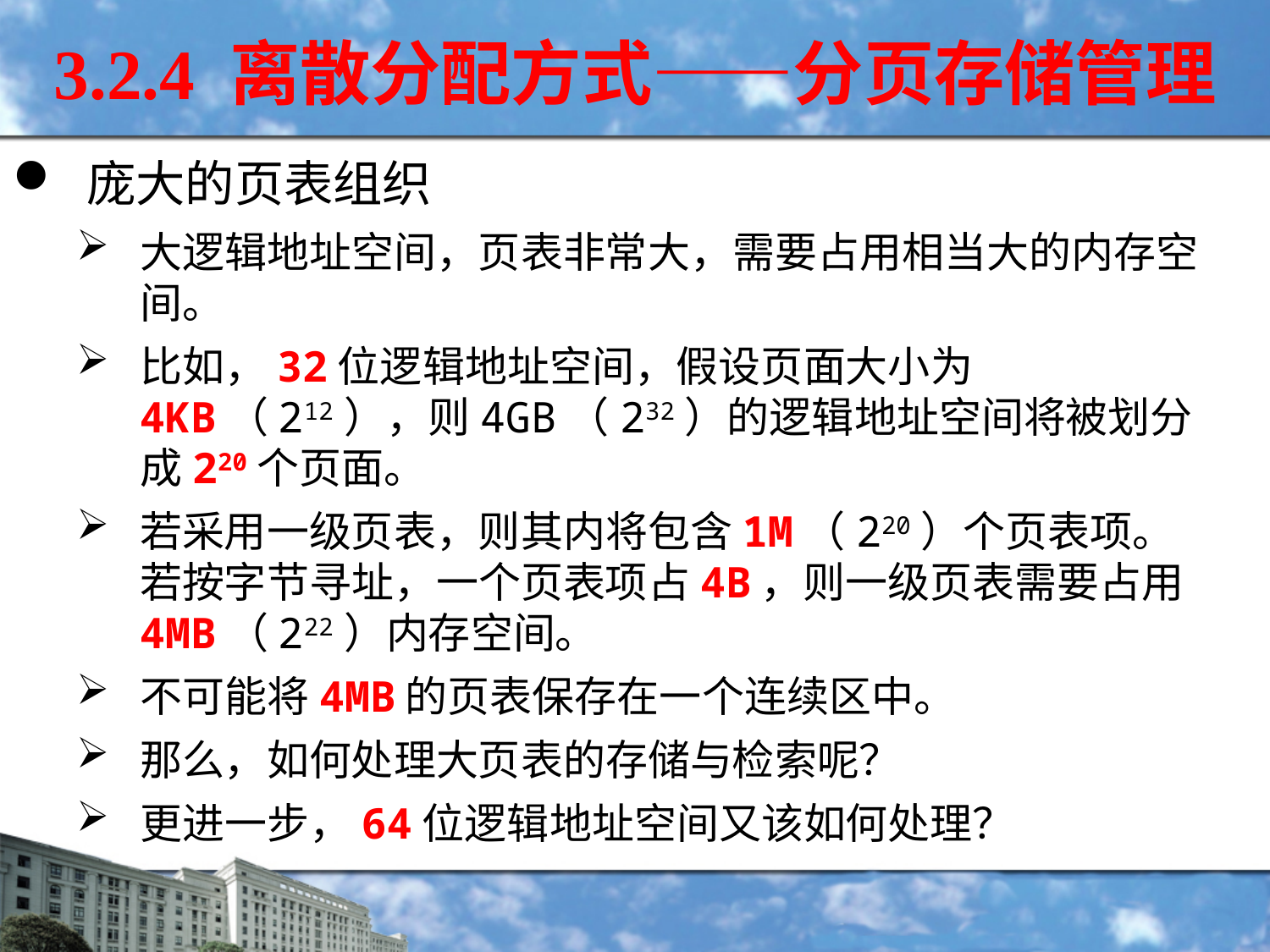

3.2.4 离散分配方式——分页存储管理
庞大的页表组织
大逻辑地址空间，页表非常大，需要占用相当大的内存空间。
比如，32位逻辑地址空间，假设页面大小为4KB（212），则4GB（232）的逻辑地址空间将被划分成220个页面。
若采用一级页表，则其内将包含1M（220）个页表项。若按字节寻址，一个页表项占4B，则一级页表需要占用4MB（222）内存空间。
不可能将4MB的页表保存在一个连续区中。
那么，如何处理大页表的存储与检索呢？
更进一步，64位逻辑地址空间又该如何处理？